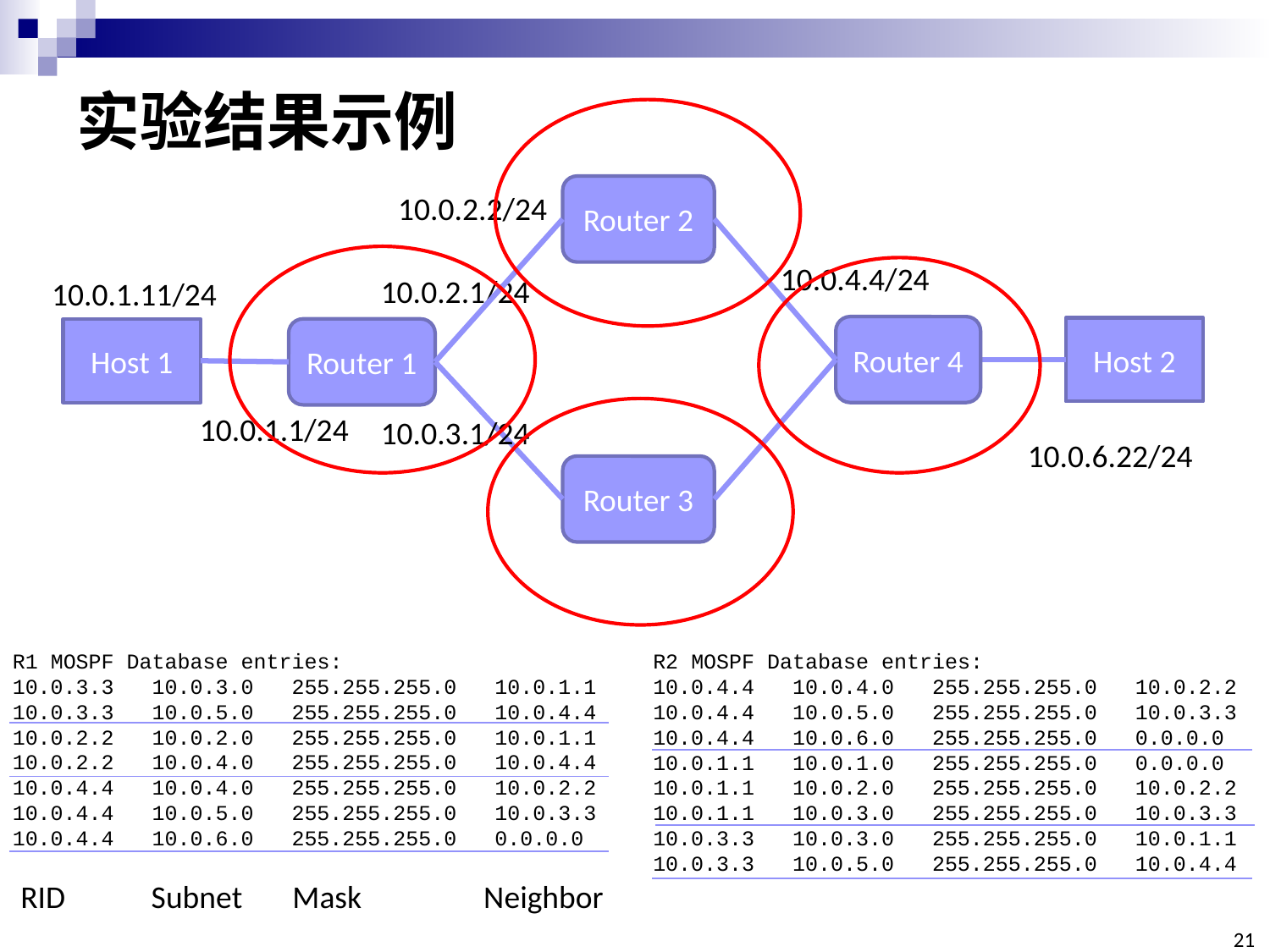

# 实验结果示例

Router 2
10.0.2.2/24

10.0.4.4/24

10.0.2.1/24
10.0.1.11/24
Router 4
Host 2
Host 1
Router 1

10.0.1.1/24
10.0.3.1/24
10.0.6.22/24
Router 3
R1 MOSPF Database entries:
10.0.3.3   10.0.3.0   255.255.255.0   10.0.1.1
10.0.3.3   10.0.5.0   255.255.255.0   10.0.4.4
10.0.2.2   10.0.2.0   255.255.255.0   10.0.1.1
10.0.2.2   10.0.4.0   255.255.255.0   10.0.4.4
10.0.4.4   10.0.4.0   255.255.255.0   10.0.2.2
10.0.4.4   10.0.5.0   255.255.255.0   10.0.3.3
10.0.4.4   10.0.6.0   255.255.255.0   0.0.0.0
R2 MOSPF Database entries:
10.0.4.4   10.0.4.0   255.255.255.0   10.0.2.2
10.0.4.4   10.0.5.0   255.255.255.0   10.0.3.3
10.0.4.4   10.0.6.0   255.255.255.0   0.0.0.0
10.0.1.1   10.0.1.0   255.255.255.0   0.0.0.0
10.0.1.1   10.0.2.0   255.255.255.0   10.0.2.2
10.0.1.1   10.0.3.0   255.255.255.0   10.0.3.3
10.0.3.3   10.0.3.0   255.255.255.0   10.0.1.1
10.0.3.3   10.0.5.0   255.255.255.0   10.0.4.4
RID            Subnet       Mask                 Neighbor
21